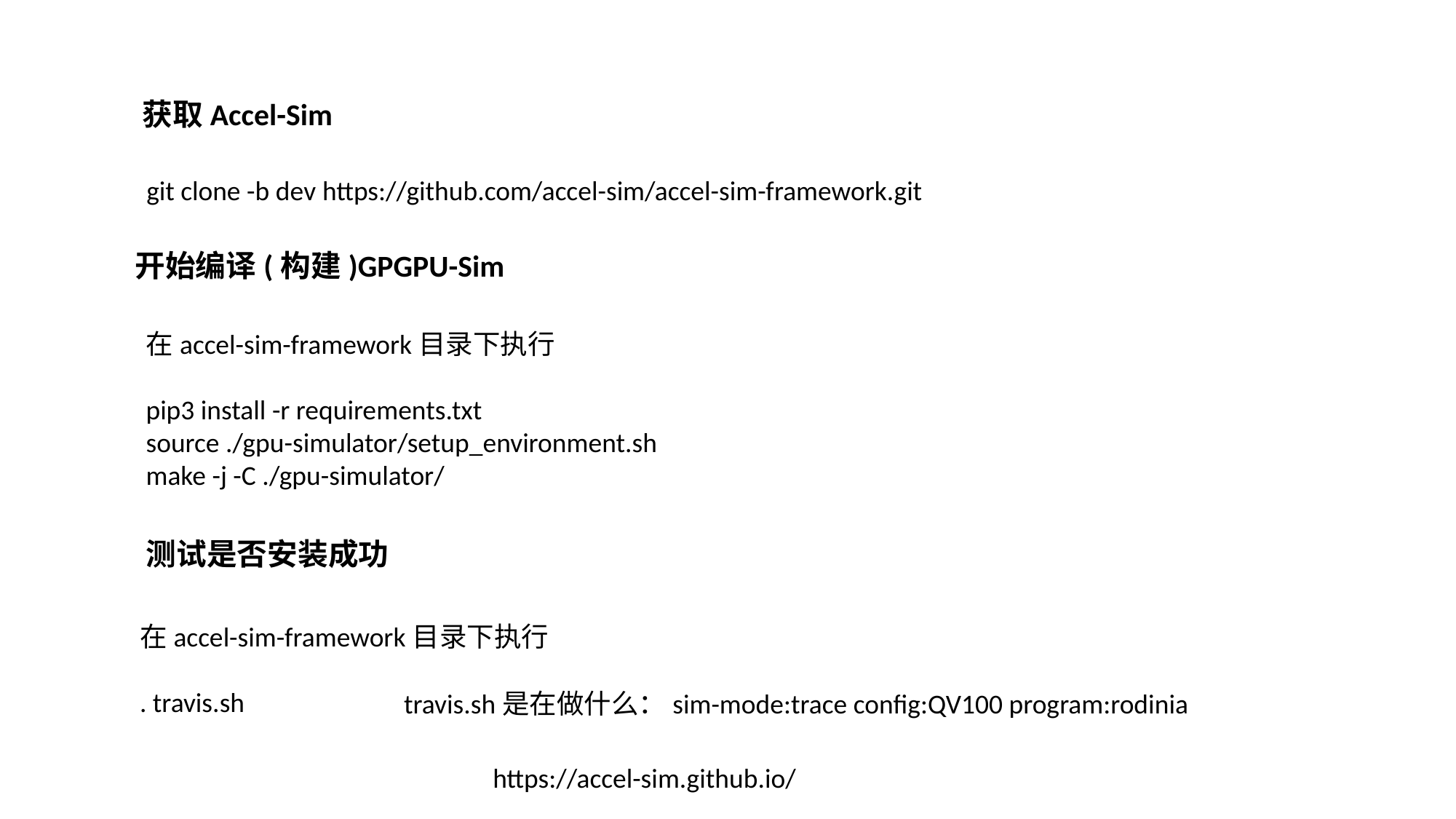

获取Accel-Sim
git clone -b dev https://github.com/accel-sim/accel-sim-framework.git
开始编译(构建)GPGPU-Sim
在accel-sim-framework目录下执行

pip3 install -r requirements.txt
source ./gpu-simulator/setup_environment.sh
make -j -C ./gpu-simulator/
测试是否安装成功
在accel-sim-framework目录下执行

. travis.sh
travis.sh是在做什么：sim-mode:trace config:QV100 program:rodinia
https://accel-sim.github.io/